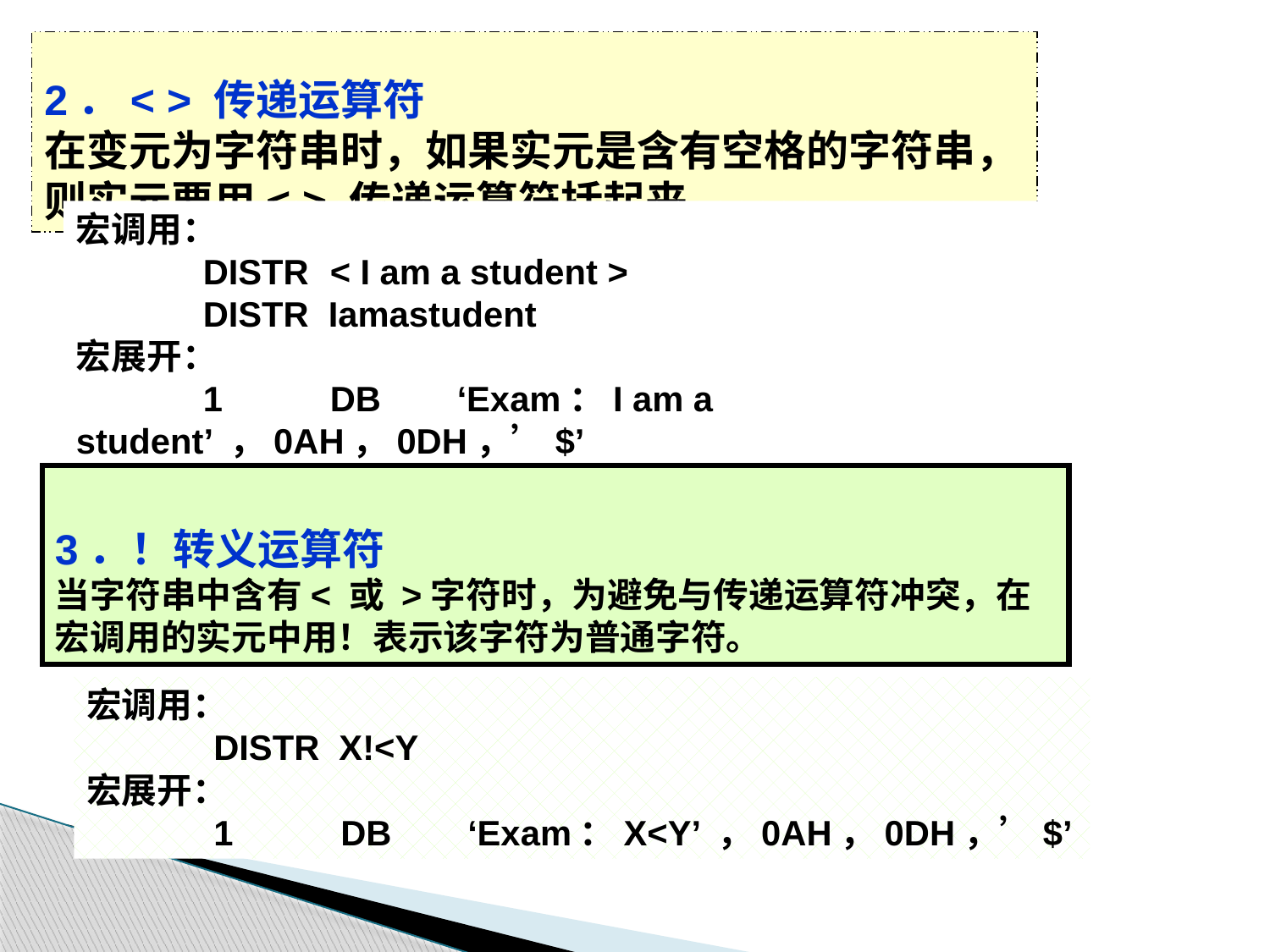

2．< > 传递运算符
在变元为字符串时，如果实元是含有空格的字符串，则实元要用< > 传递运算符括起来。
宏调用：
	DISTR	< I am a student >
	DISTR  Iamastudent
宏展开：
	1	DB	‘Exam：I am a student’ ，0AH，0DH，’$’
	1 	DB       ‘Exam：Iamastudent’ ，0AH，0DH，’$’
3．！转义运算符
当字符串中含有< 或 >字符时，为避免与传递运算符冲突，在宏调用的实元中用！表示该字符为普通字符。
宏调用：
	DISTR  X!<Y
宏展开：
	1	DB	‘Exam：X<Y’ ，0AH，0DH，’$’